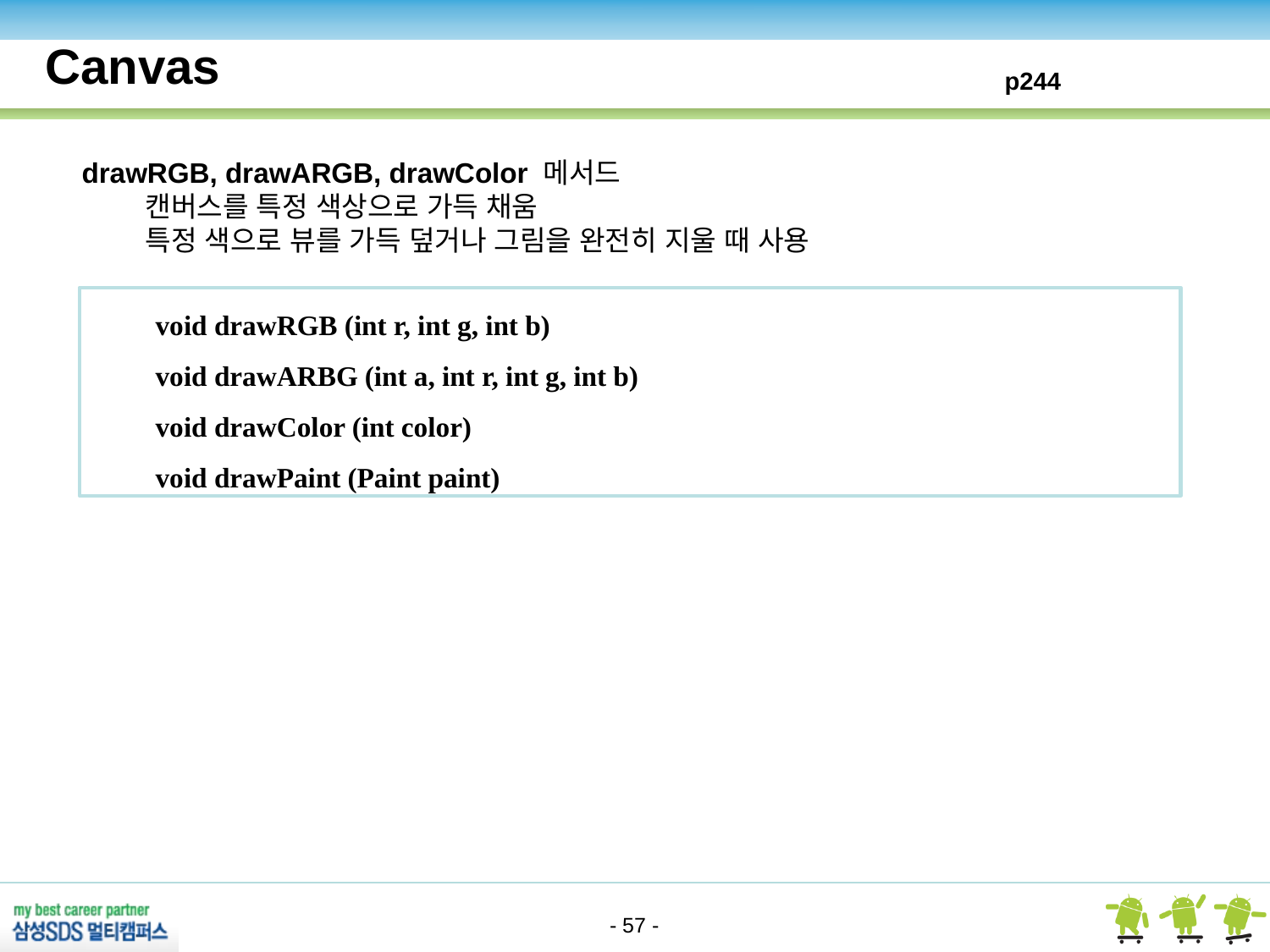

Canvas
p244
drawRGB, drawARGB, drawColor 메서드
캔버스를 특정 색상으로 가득 채움
특정 색으로 뷰를 가득 덮거나 그림을 완전히 지울 때 사용
void drawRGB (int r, int g, int b)
void drawARBG (int a, int r, int g, int b)
void drawColor (int color)
void drawPaint (Paint paint)
- 57 -